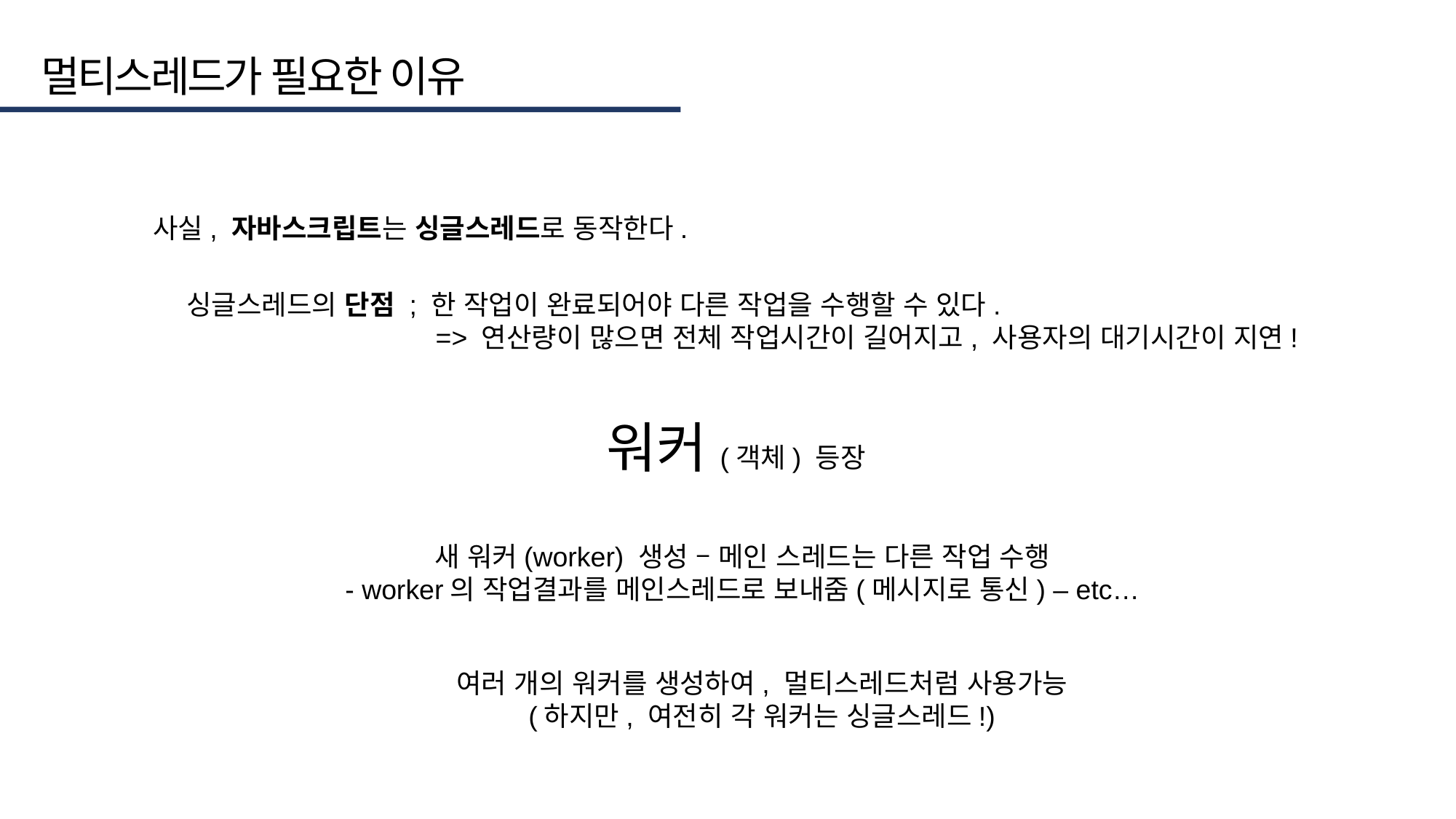

멀티스레드가 필요한 이유

사실, 자바스크립트는 싱글스레드로 동작한다.
싱글스레드의 단점 ; 한 작업이 완료되어야 다른 작업을 수행할 수 있다.
		    => 연산량이 많으면 전체 작업시간이 길어지고, 사용자의 대기시간이 지연!
워커(객체) 등장
새 워커(worker) 생성 – 메인 스레드는 다른 작업 수행
- worker의 작업결과를 메인스레드로 보내줌(메시지로 통신) – etc…
여러 개의 워커를 생성하여, 멀티스레드처럼 사용가능
(하지만, 여전히 각 워커는 싱글스레드!)